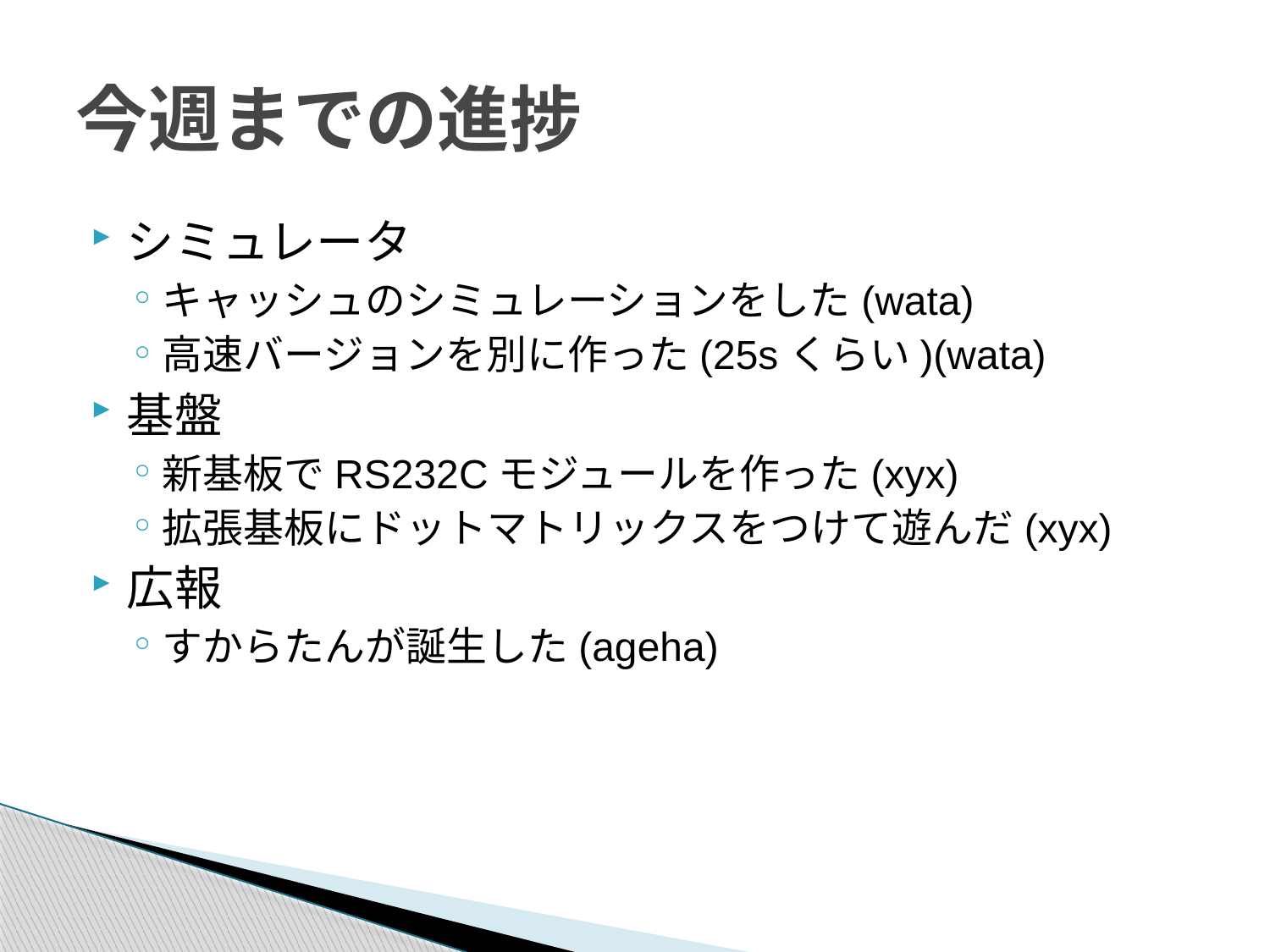

# 今週までの進捗
シミュレータ
キャッシュのシミュレーションをした(wata)
高速バージョンを別に作った(25sくらい)(wata)
基盤
新基板でRS232Cモジュールを作った(xyx)
拡張基板にドットマトリックスをつけて遊んだ(xyx)
広報
すからたんが誕生した(ageha)